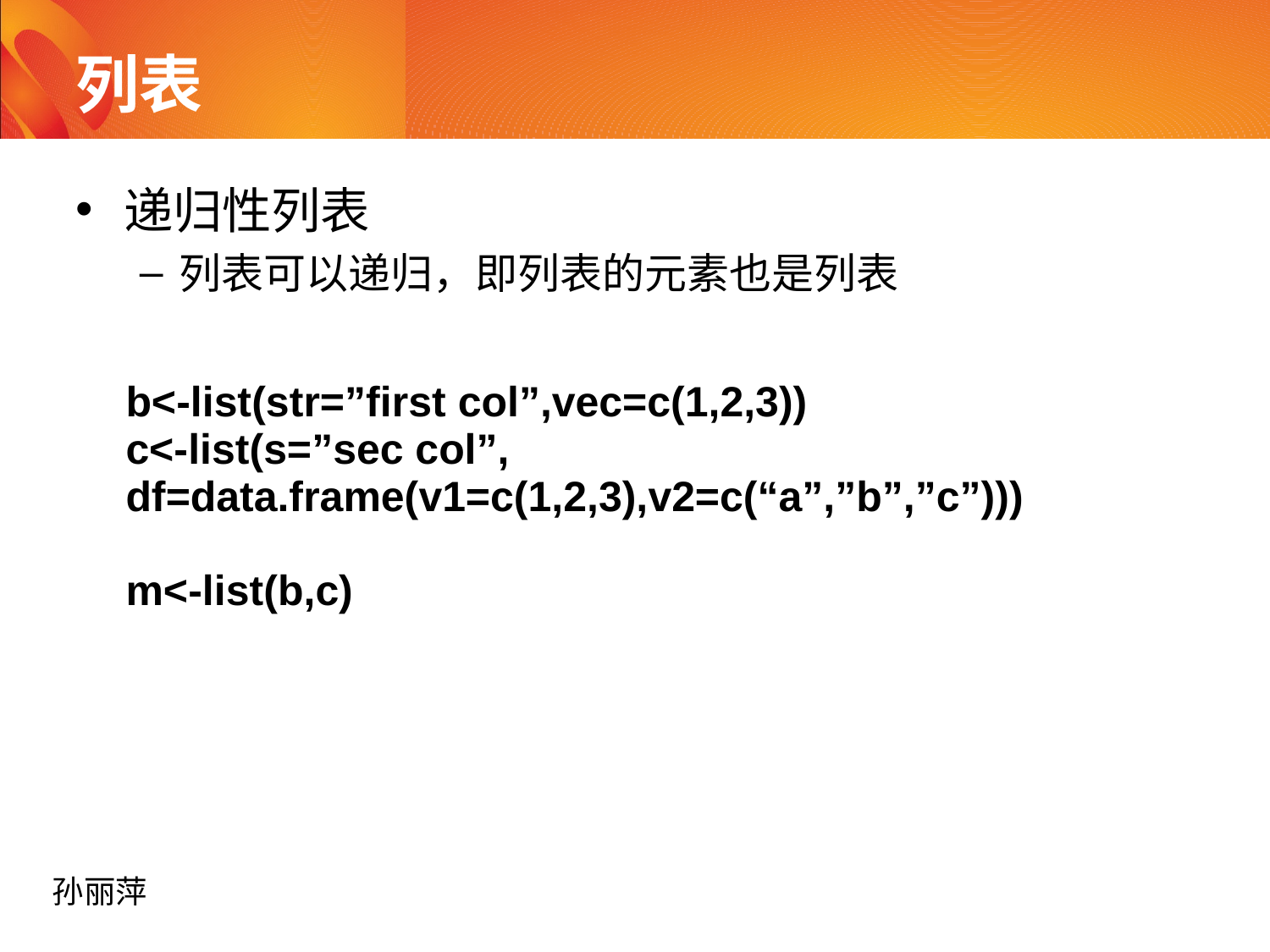

# 列表
递归性列表
列表可以递归，即列表的元素也是列表

| b<-list(str=”first col”,vec=c(1,2,3)) c<-list(s=”sec col”, df=data.frame(v1=c(1,2,3),v2=c(“a”,”b”,”c”))) m<-list(b,c) |
| --- |